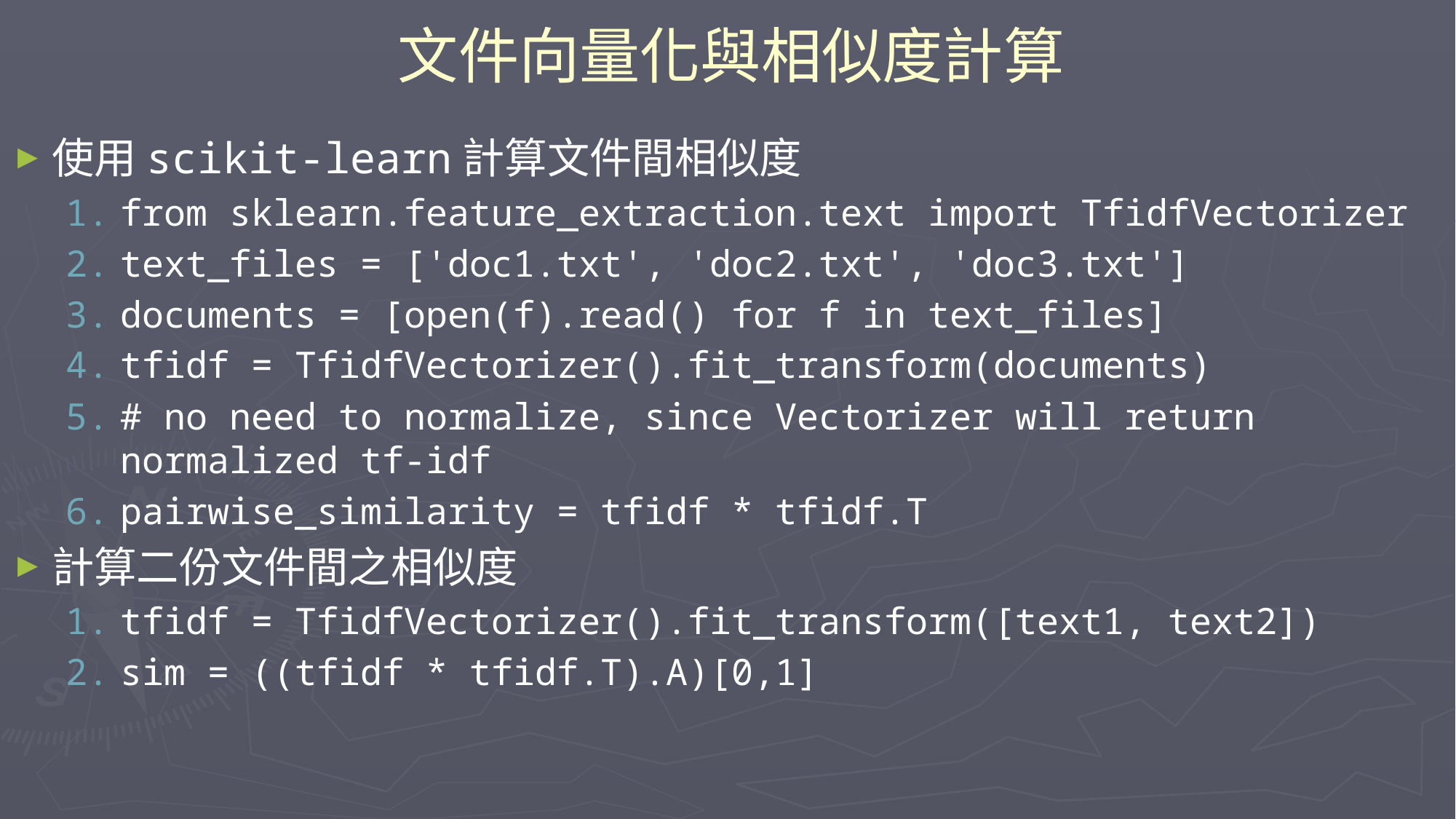

# 文件向量化與相似度計算
使用scikit-learn計算文件間相似度
from sklearn.feature_extraction.text import TfidfVectorizer
text_files = ['doc1.txt', 'doc2.txt', 'doc3.txt']
documents = [open(f).read() for f in text_files]
tfidf = TfidfVectorizer().fit_transform(documents)
# no need to normalize, since Vectorizer will return normalized tf-idf
pairwise_similarity = tfidf * tfidf.T
計算二份文件間之相似度
tfidf = TfidfVectorizer().fit_transform([text1, text2])
sim = ((tfidf * tfidf.T).A)[0,1]